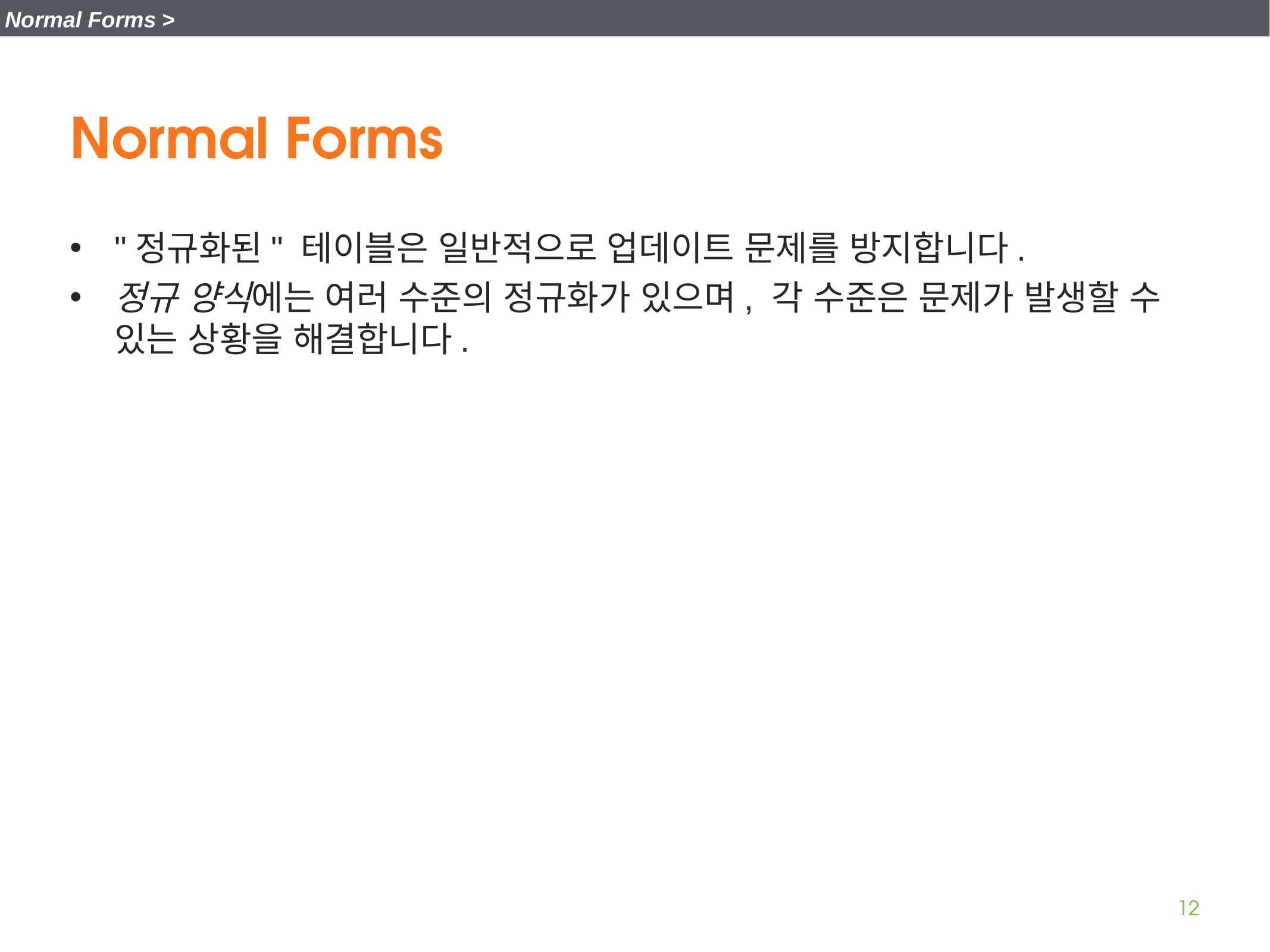

Normal Forms >
# Normal Forms
"정규화된" 테이블은 일반적으로 업데이트 문제를 방지합니다.
정규 양식에는 여러 수준의 정규화가 있으며, 각 수준은 문제가 발생할 수 있는 상황을 해결합니다.
12